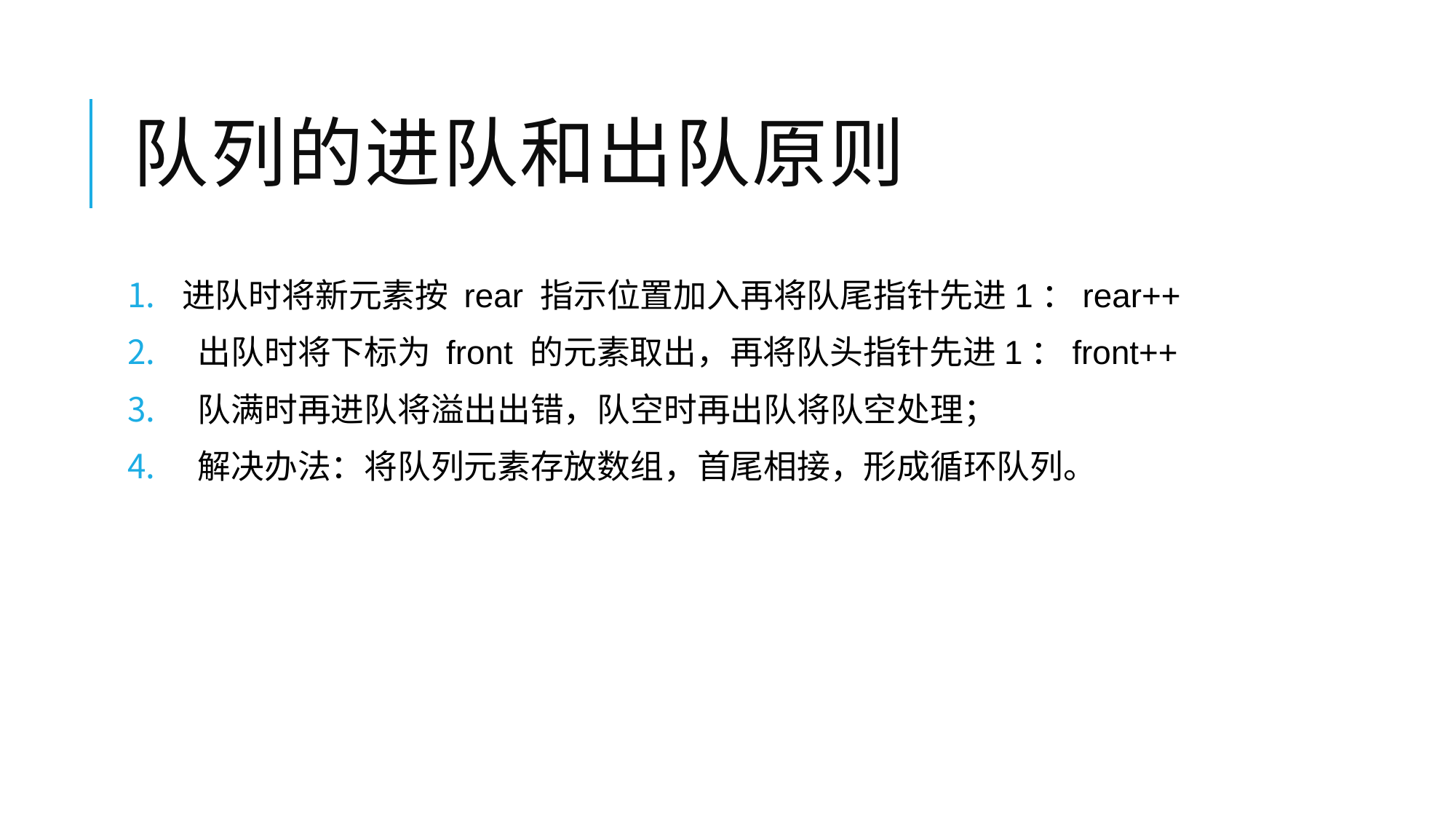

# 队列的进队和出队原则
进队时将新元素按 rear 指示位置加入再将队尾指针先进1：rear++
 出队时将下标为 front 的元素取出，再将队头指针先进1：front++
 队满时再进队将溢出出错，队空时再出队将队空处理；
 解决办法：将队列元素存放数组，首尾相接，形成循环队列。